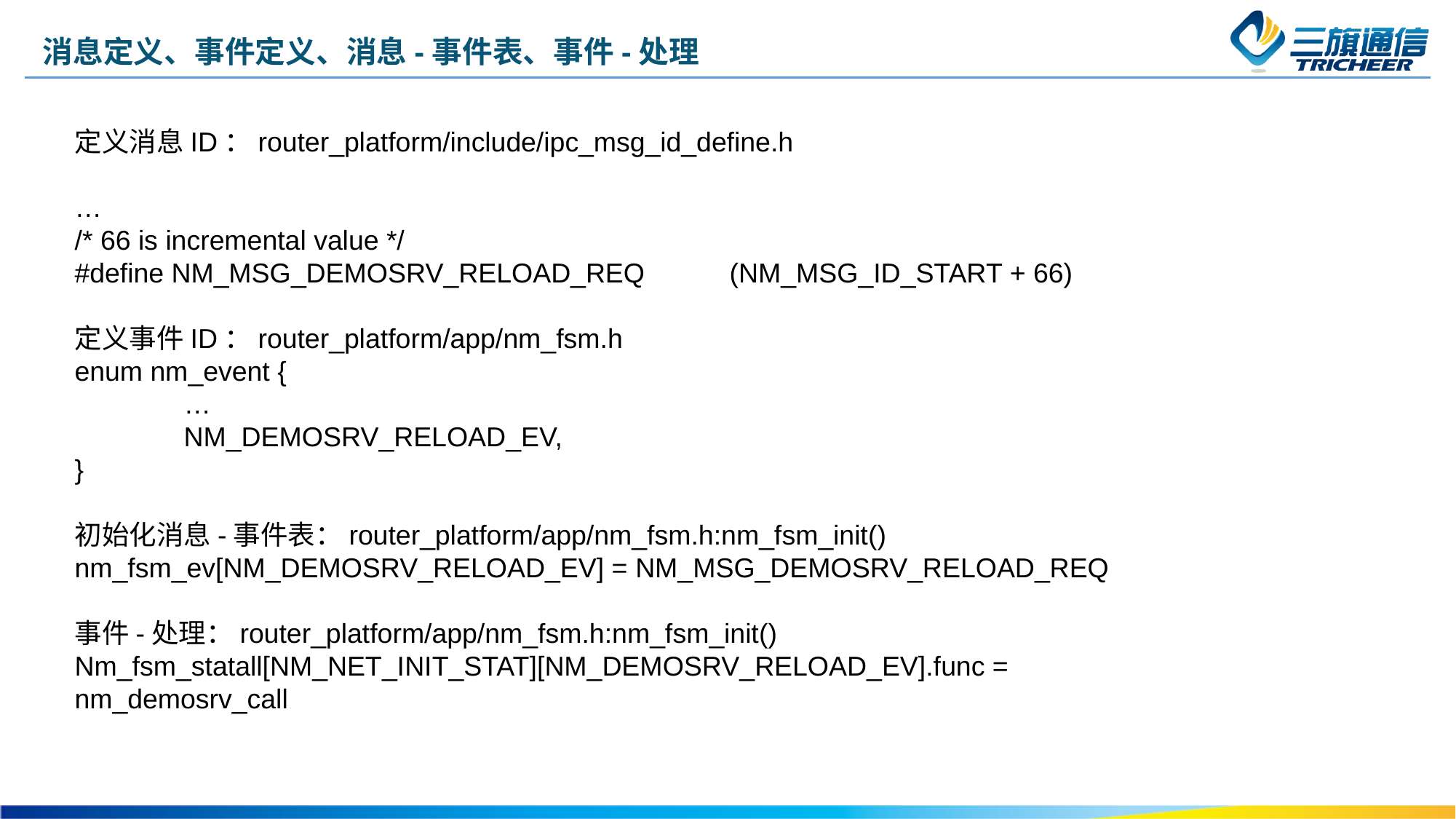

消息定义、事件定义、消息-事件表、事件-处理
定义消息ID：router_platform/include/ipc_msg_id_define.h

…
/* 66 is incremental value */
#define NM_MSG_DEMOSRV_RELOAD_REQ	(NM_MSG_ID_START + 66)

定义事件ID：router_platform/app/nm_fsm.h
enum nm_event {
	…
	NM_DEMOSRV_RELOAD_EV,
}

初始化消息-事件表：router_platform/app/nm_fsm.h:nm_fsm_init()
nm_fsm_ev[NM_DEMOSRV_RELOAD_EV] = NM_MSG_DEMOSRV_RELOAD_REQ

事件-处理：router_platform/app/nm_fsm.h:nm_fsm_init()
Nm_fsm_statall[NM_NET_INIT_STAT][NM_DEMOSRV_RELOAD_EV].func = nm_demosrv_call